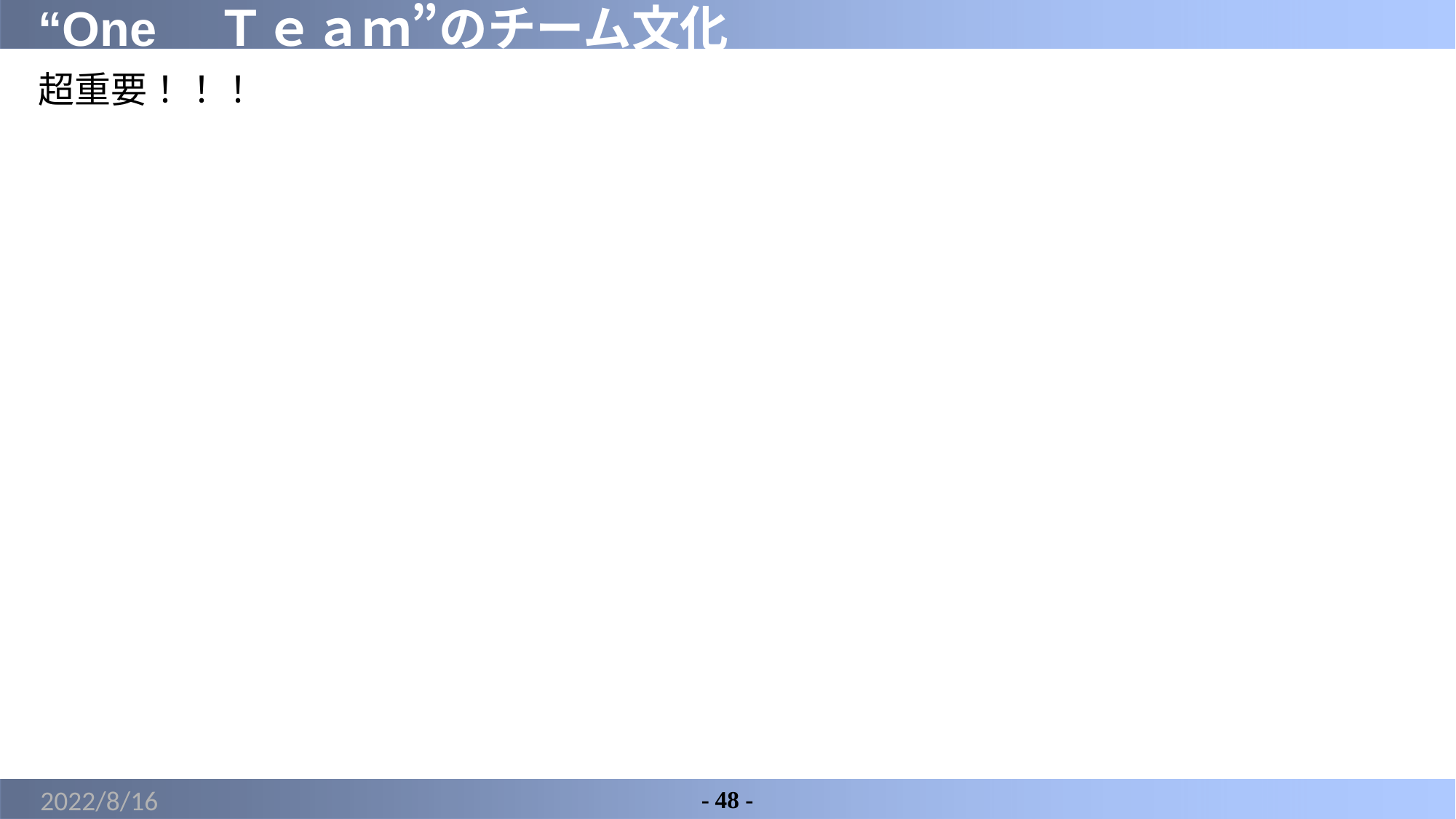

# “One　Ｔｅａｍ”のチーム文化
超重要！！！
2022/8/16
- 48 -